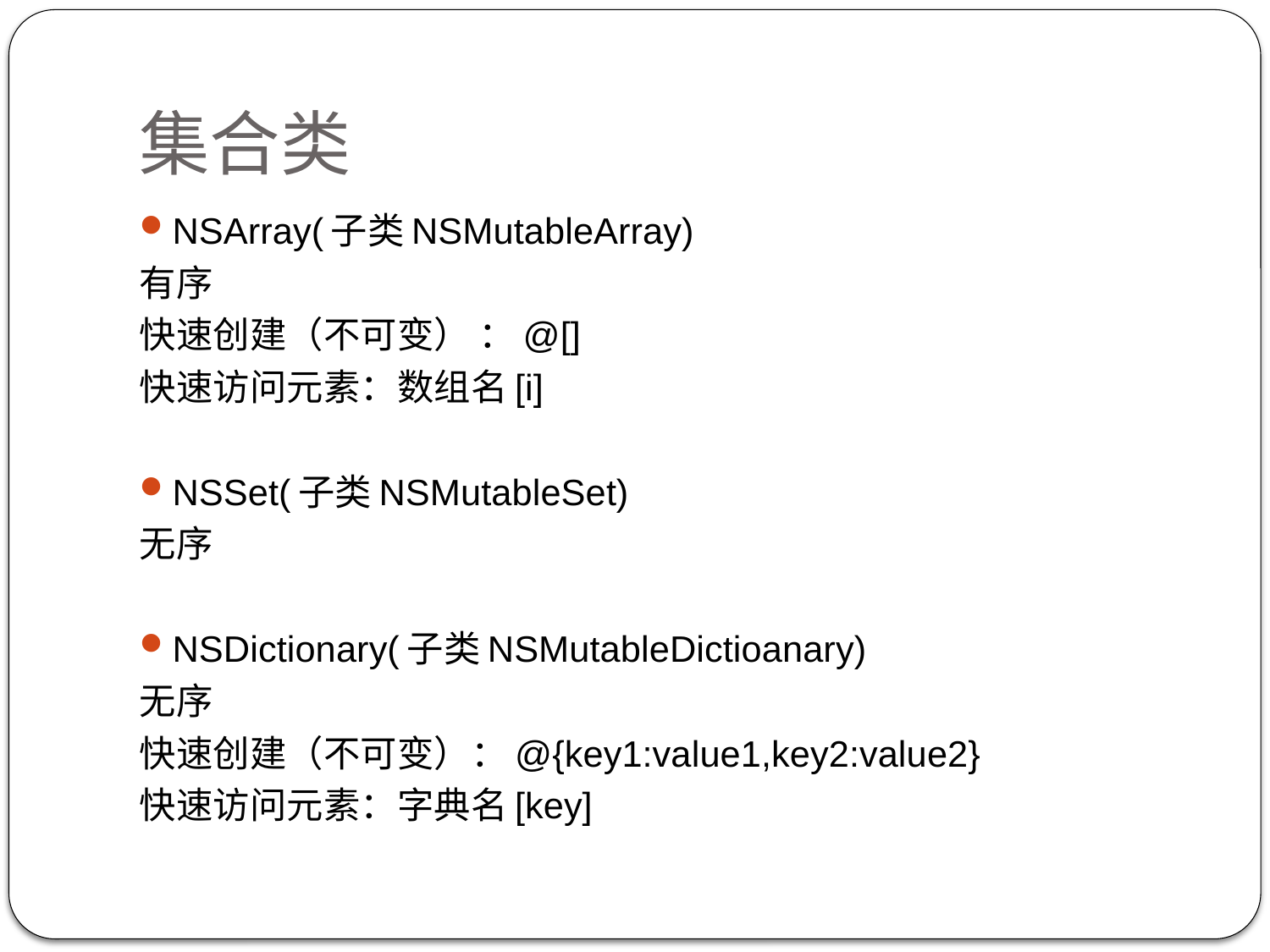

# 集合类
NSArray(子类NSMutableArray)
有序
快速创建（不可变） ：@[]
快速访问元素：数组名[i]

NSSet(子类NSMutableSet)
无序

NSDictionary(子类NSMutableDictioanary)
无序
快速创建（不可变）：@{key1:value1,key2:value2}
快速访问元素：字典名[key]